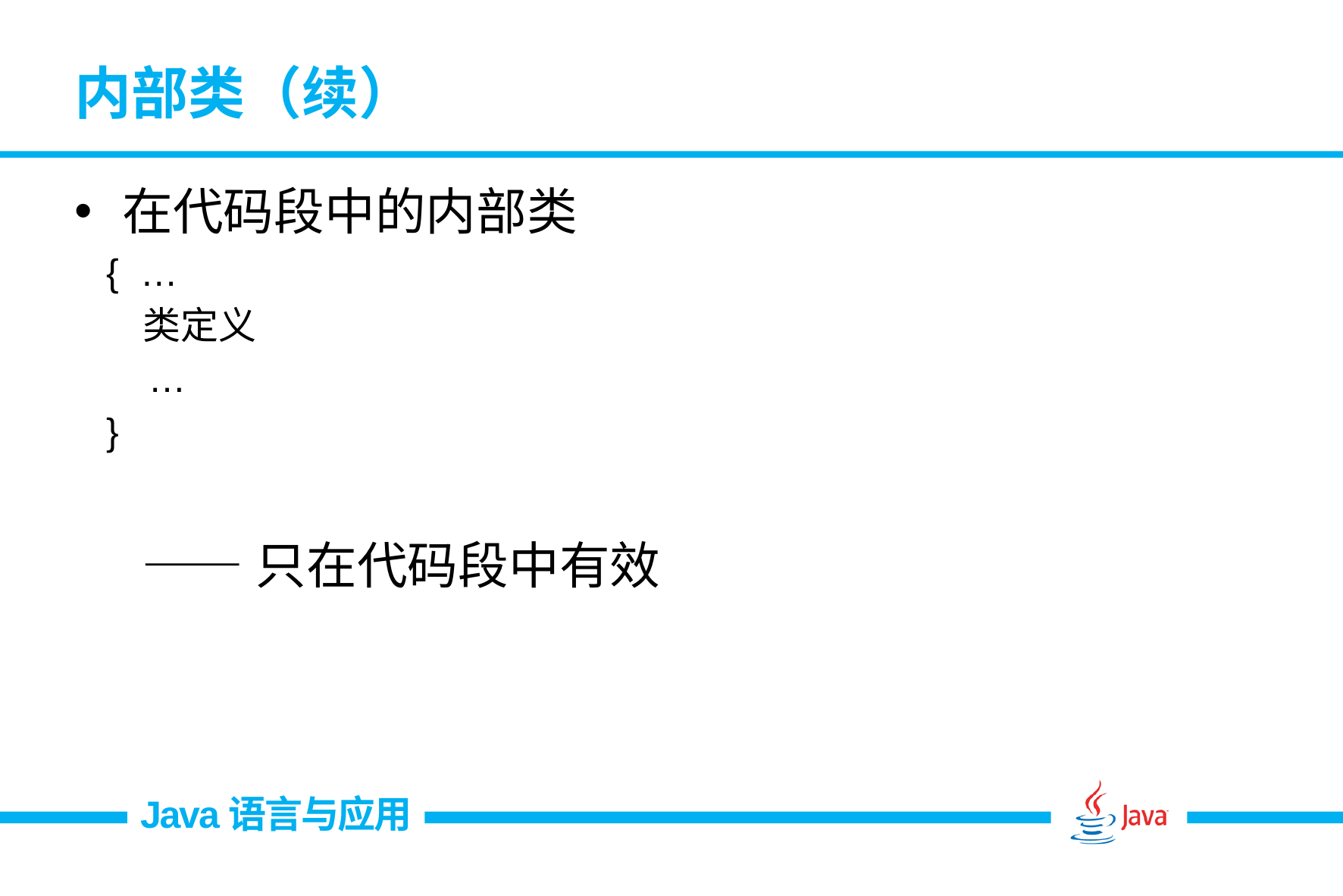

# 内部类（续）
在代码段中的内部类
   {  …
       类定义
       …
   }

      ——只在代码段中有效